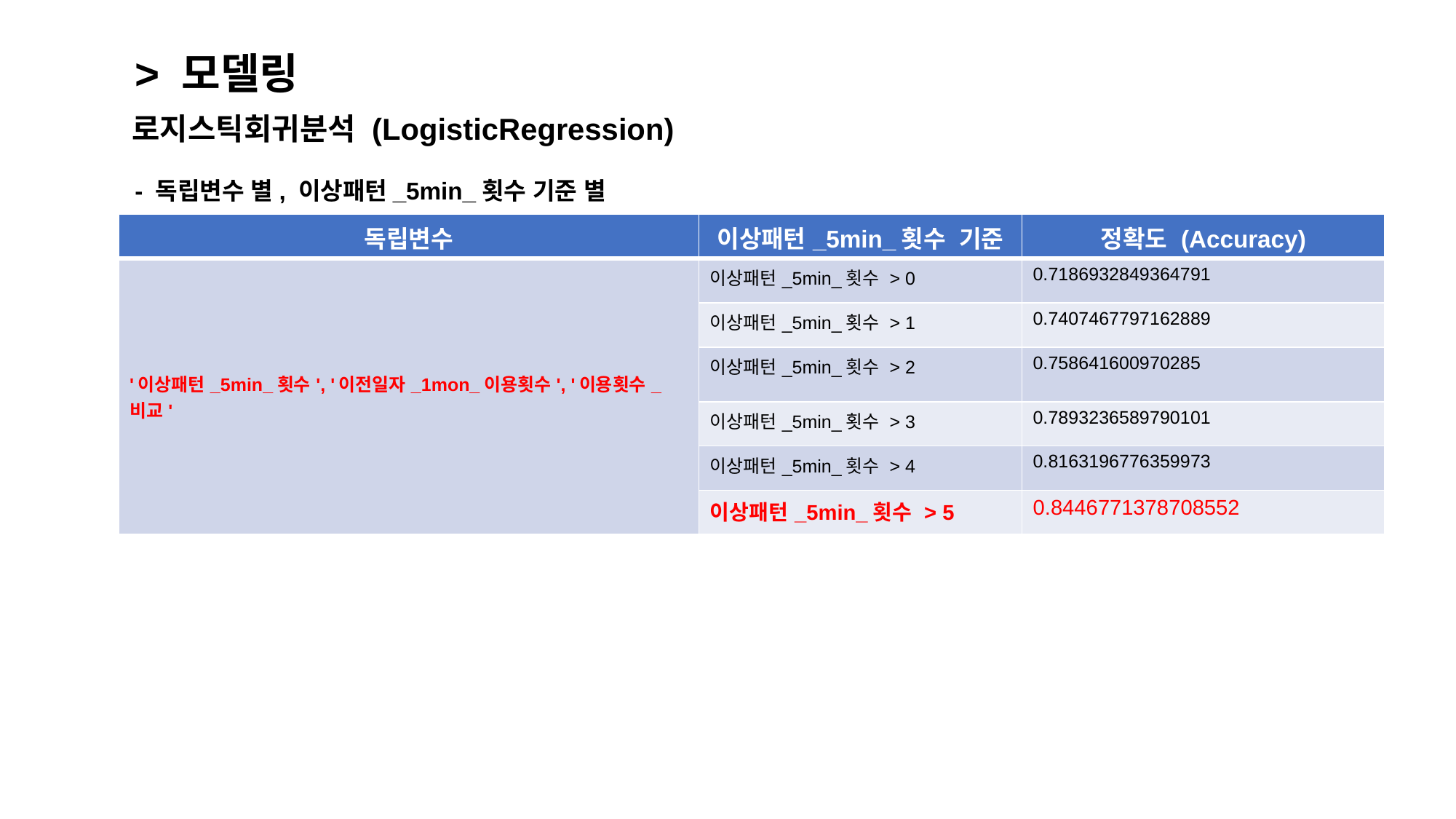

> 모델링
로지스틱회귀분석 (LogisticRegression)
- 독립변수 별, 이상패턴_5min_횟수 기준 별

| 독립변수 | 이상패턴\_5min\_횟수 기준 | 정확도 (Accuracy) |
| --- | --- | --- |
| '이상패턴\_5min\_횟수', '이전일자\_1mon\_이용횟수', '이용횟수\_비교' | 이상패턴\_5min\_횟수 > 0 | 0.7186932849364791 |
|  | 이상패턴\_5min\_횟수 > 1 | 0.7407467797162889 |
|  | 이상패턴\_5min\_횟수 > 2 | 0.758641600970285 |
|  | 이상패턴\_5min\_횟수 > 3 | 0.7893236589790101 |
|  | 이상패턴\_5min\_횟수 > 4 | 0.8163196776359973 |
|  | 이상패턴\_5min\_횟수 > 5 | 0.8446771378708552 |